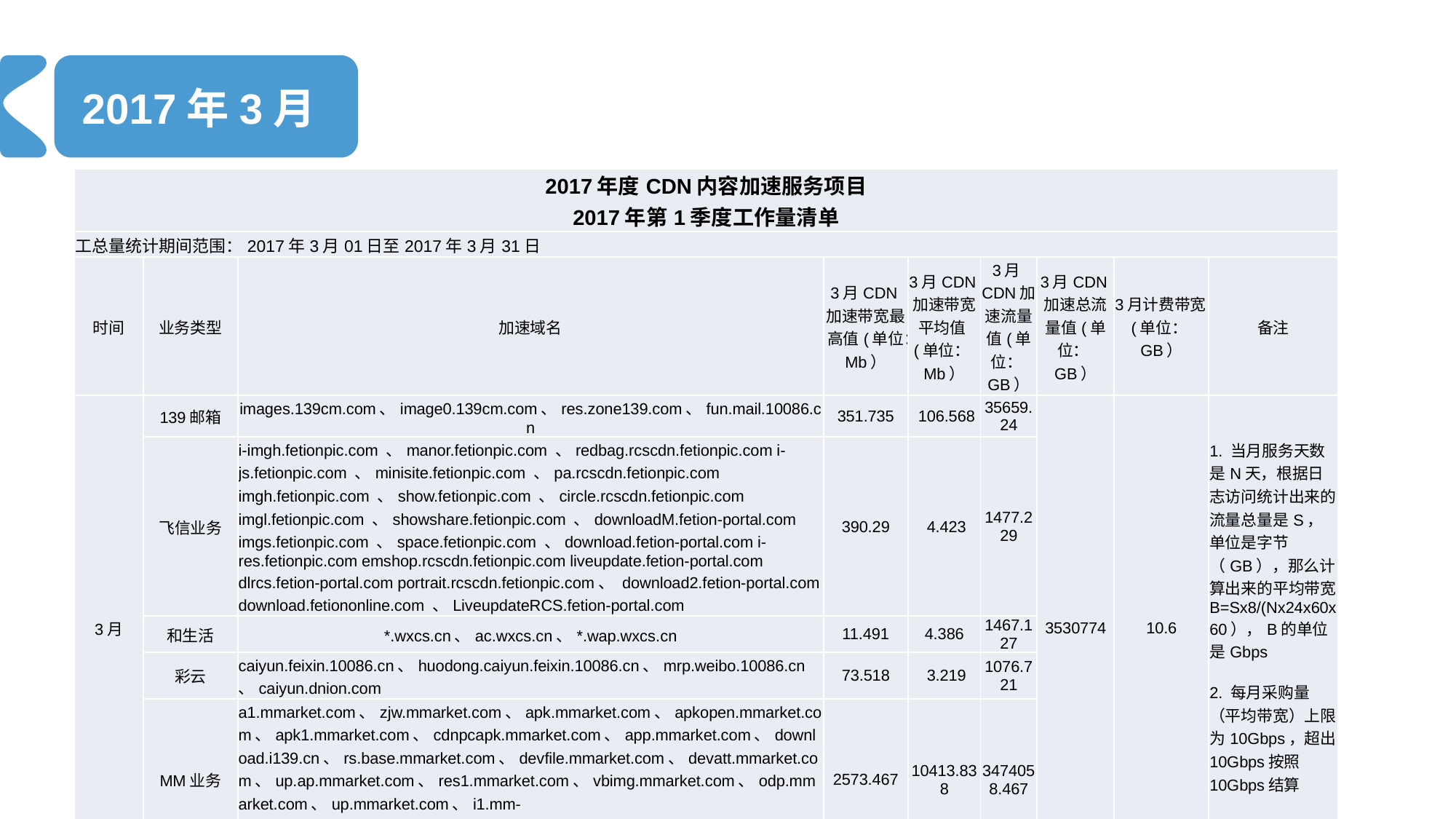

# 2017年3月
| 2017年度CDN内容加速服务项目 2017年第1季度工作量清单 |  |  |  |  |  |  |  |  |
| --- | --- | --- | --- | --- | --- | --- | --- | --- |
| 工总量统计期间范围：2017年3月01日至2017年3月31日 |  |  |  |  |  |  |  |  |
| 时间 | 业务类型 | 加速域名 | 3月CDN加速带宽最高值(单位：Mb） | 3月CDN加速带宽平均值(单位：Mb） | 3月CDN加速流量值(单位：GB） | 3月CDN加速总流量值(单位：GB） | 3月计费带宽(单位：GB） | 备注 |
| 3月 | 139邮箱 | images.139cm.com、image0.139cm.com、res.zone139.com、fun.mail.10086.cn | 351.735 | 106.568 | 35659.24 | 3530774 | 10.6 | 1. 当月服务天数是N天，根据日志访问统计出来的流量总量是S，单位是字节（GB），那么计算出来的平均带宽B=Sx8/(Nx24x60x60），B的单位是Gbps 2. 每月采购量（平均带宽）上限为10Gbps，超出10Gbps按照10Gbps结算 |
|  | 飞信业务 | i-imgh.fetionpic.com 、manor.fetionpic.com 、redbag.rcscdn.fetionpic.com i-js.fetionpic.com 、minisite.fetionpic.com 、pa.rcscdn.fetionpic.com imgh.fetionpic.com 、show.fetionpic.com 、circle.rcscdn.fetionpic.com imgl.fetionpic.com 、showshare.fetionpic.com 、downloadM.fetion-portal.com imgs.fetionpic.com 、space.fetionpic.com 、download.fetion-portal.com i-res.fetionpic.com emshop.rcscdn.fetionpic.com liveupdate.fetion-portal.com dlrcs.fetion-portal.com portrait.rcscdn.fetionpic.com、 download2.fetion-portal.com download.fetiononline.com 、LiveupdateRCS.fetion-portal.com | 390.29 | 4.423 | 1477.229 |  |  |  |
|  | 和生活 | \*.wxcs.cn、ac.wxcs.cn、\*.wap.wxcs.cn | 11.491 | 4.386 | 1467.127 |  |  |  |
|  | 彩云 | caiyun.feixin.10086.cn、huodong.caiyun.feixin.10086.cn、mrp.weibo.10086.cn、caiyun.dnion.com | 73.518 | 3.219 | 1076.721 |  |  |  |
|  | MM业务 | a1.mmarket.com、zjw.mmarket.com、apk.mmarket.com、apkopen.mmarket.com、apk1.mmarket.com、cdnpcapk.mmarket.com、app.mmarket.com、download.i139.cn、rs.base.mmarket.com、devfile.mmarket.com、devatt.mmarket.com、up.ap.mmarket.com、res1.mmarket.com、vbimg.mmarket.com、odp.mmarket.com、up.mmarket.com、i1.mm-img.mmarket.com、odpnj.mmarket.com、apps.cmdc.cc、hfres.mmarket.com、hf.mm.10086.cn | 2573.467 | 10413.838 | 3474058.467 |  |  |  |